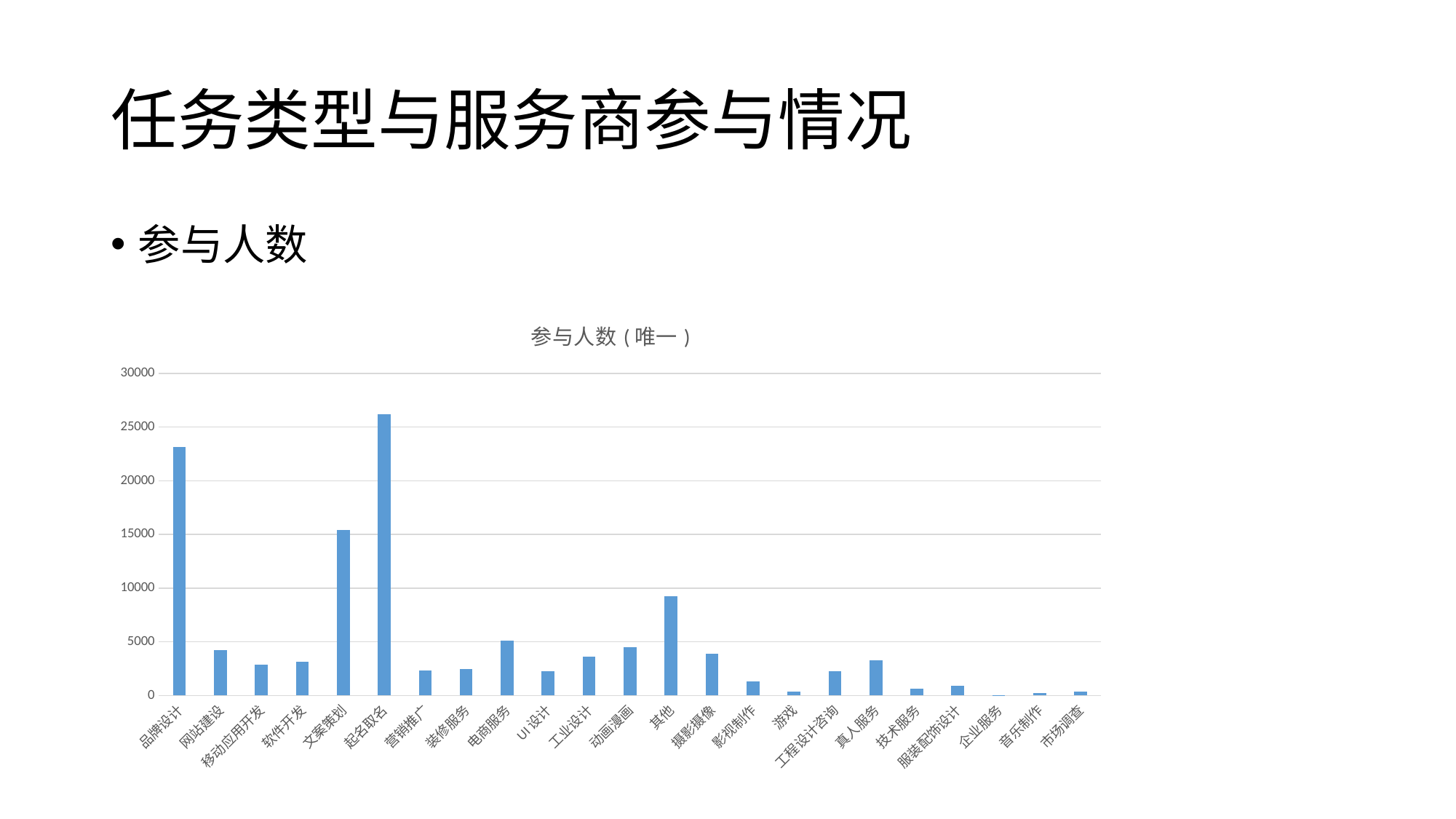

# 任务类型与服务商参与情况
参与人数

### Chart:

| Category | 参与人数(唯一) |
|---|---|
| 品牌设计 | 23152.0 |
| 网站建设 | 4251.0 |
| 移动应用开发 | 2868.0 |
| 软件开发 | 3165.0 |
| 文案策划 | 15417.0 |
| 起名取名 | 26180.0 |
| 营销推广 | 2310.0 |
| 装修服务 | 2501.0 |
| 电商服务 | 5096.0 |
| UI设计 | 2277.0 |
| 工业设计 | 3641.0 |
| 动画漫画 | 4497.0 |
| 其他 | 9243.0 |
| 摄影摄像 | 3902.0 |
| 影视制作 | 1297.0 |
| 游戏 | 384.0 |
| 工程设计咨询 | 2243.0 |
| 真人服务 | 3264.0 |
| 技术服务 | 647.0 |
| 服装配饰设计 | 909.0 |
| 企业服务 | 50.0 |
| 音乐制作 | 251.0 |
| 市场调查 | 354.0 |